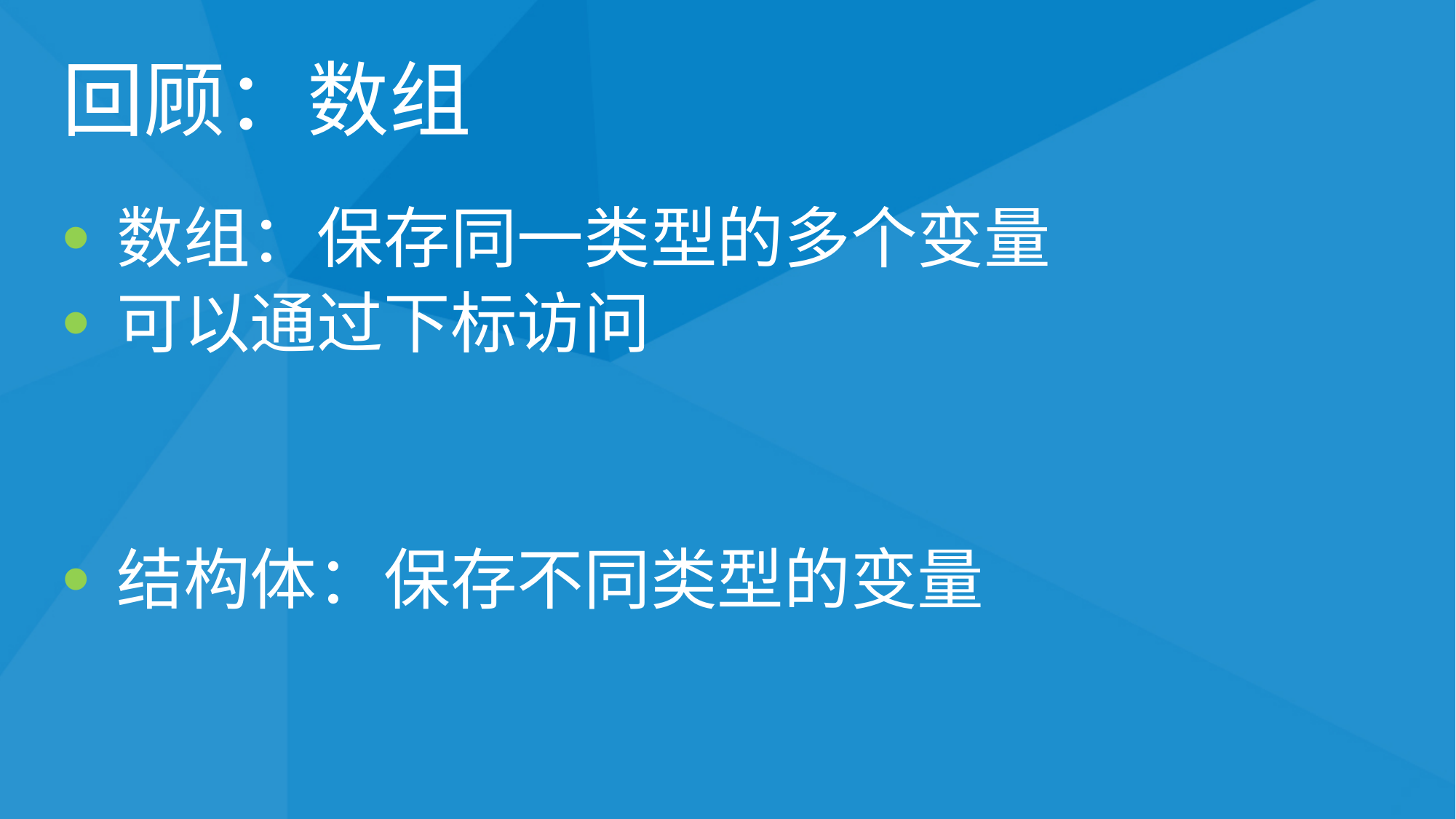

# 回顾：数组
数组：保存同一类型的多个变量
可以通过下标访问

结构体：保存不同类型的变量